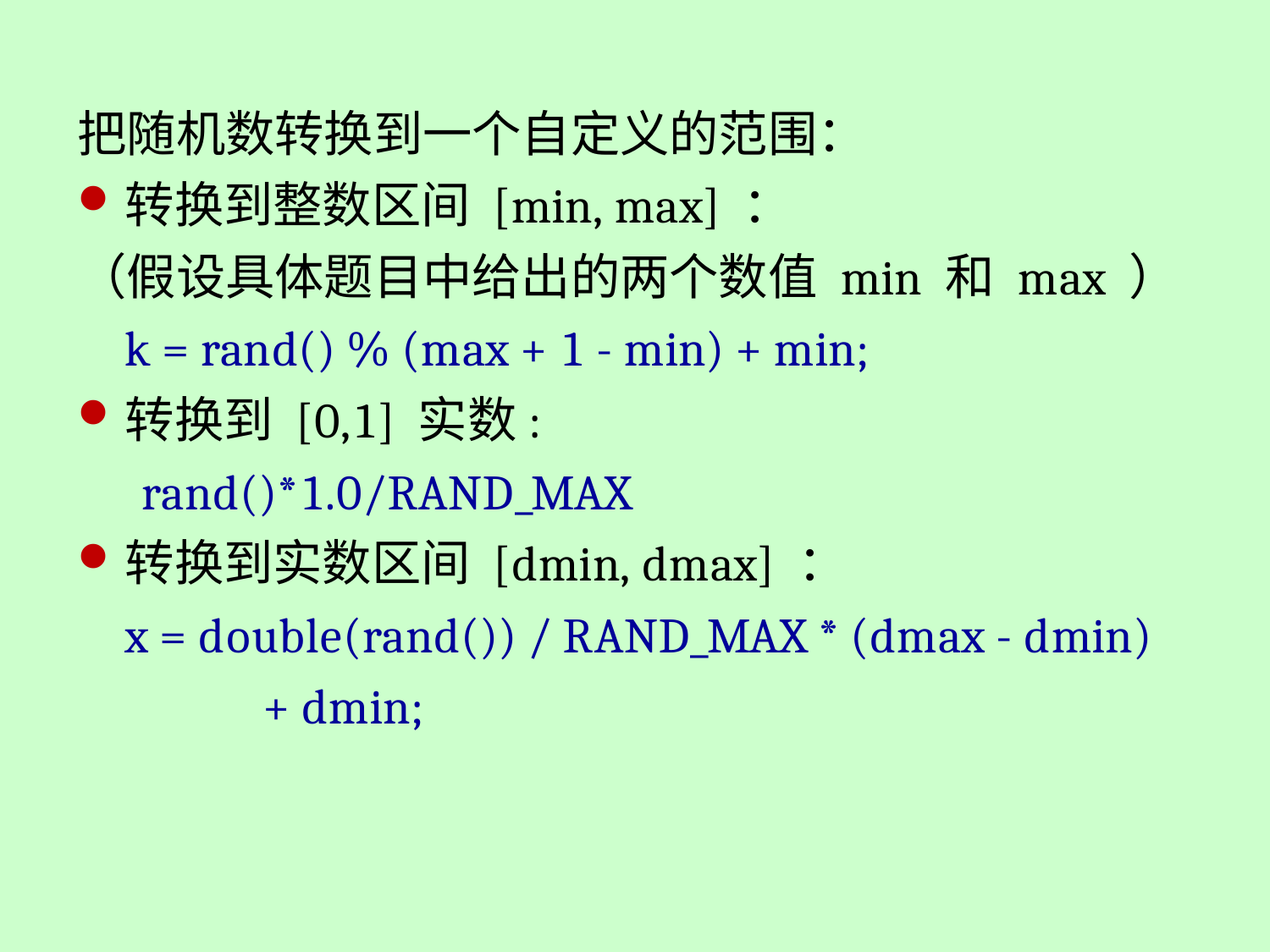

把随机数转换到一个自定义的范围：
转换到整数区间 [min, max] ：
（假设具体题目中给出的两个数值 min 和 max ）
	k = rand() % (max + 1 - min) + min;
转换到 [0,1] 实数:
rand()*1.0/RAND_MAX
转换到实数区间 [dmin, dmax] ：
	x = double(rand()) / RAND_MAX * (dmax - dmin)
		 + dmin;

51